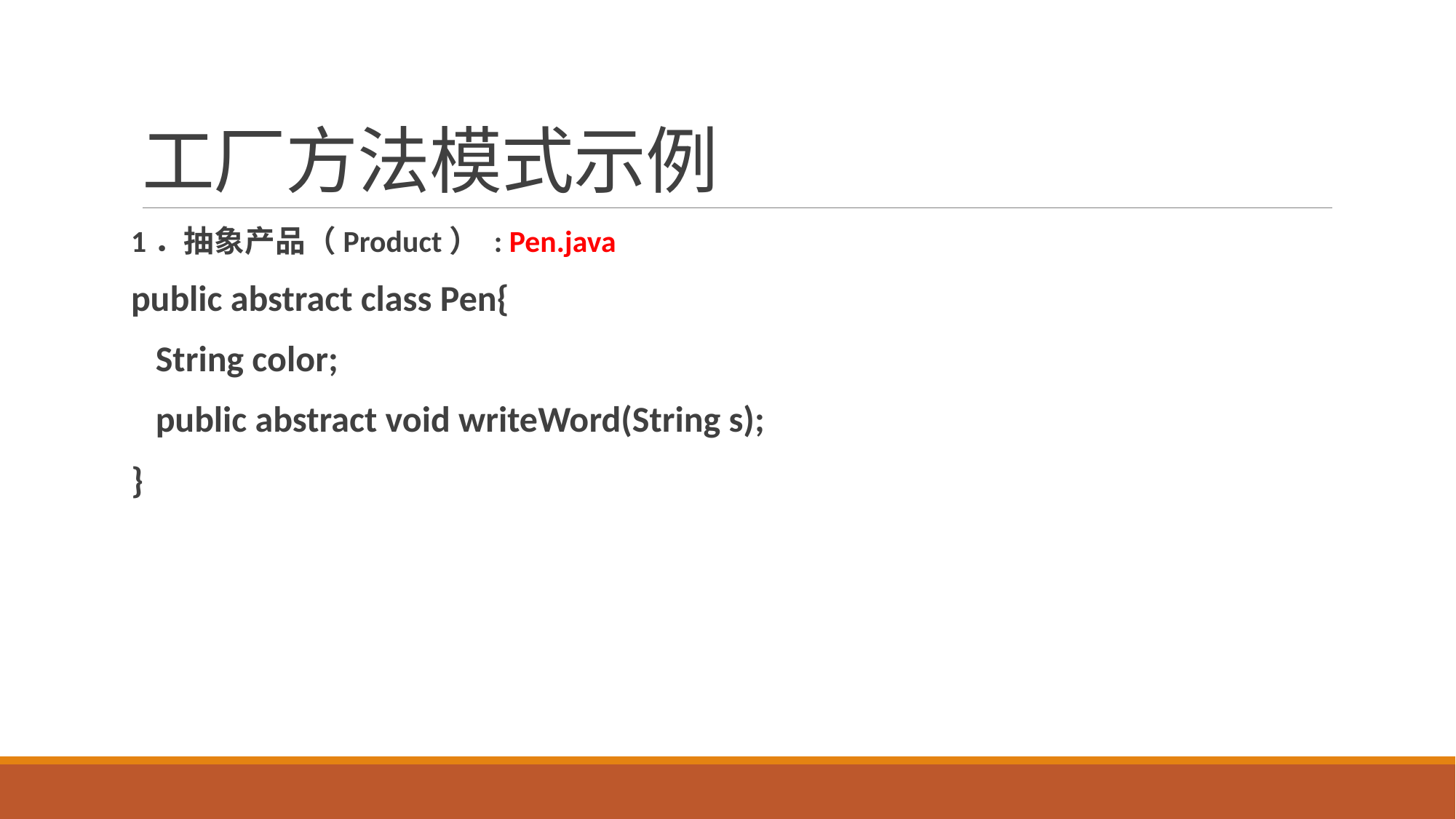

# 工厂方法模式示例
1．抽象产品（Product） : Pen.java
public abstract class Pen{
   String color;
   public abstract void writeWord(String s);
}